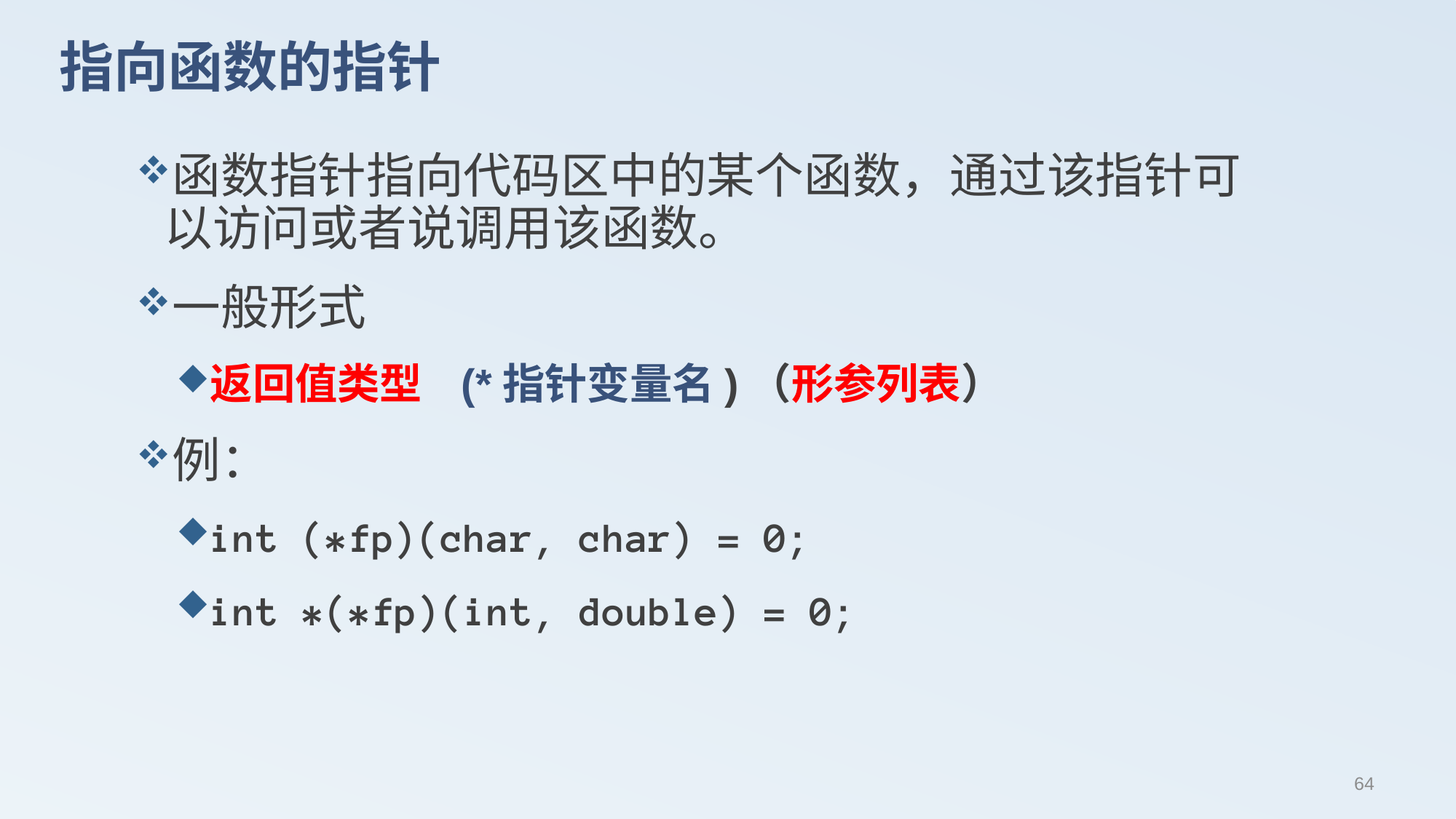

# 指向函数的指针
函数指针指向代码区中的某个函数，通过该指针可以访问或者说调用该函数。
一般形式
返回值类型   (*指针变量名)（形参列表）
例：
int (*fp)(char, char) = 0;
int *(*fp)(int, double) = 0;